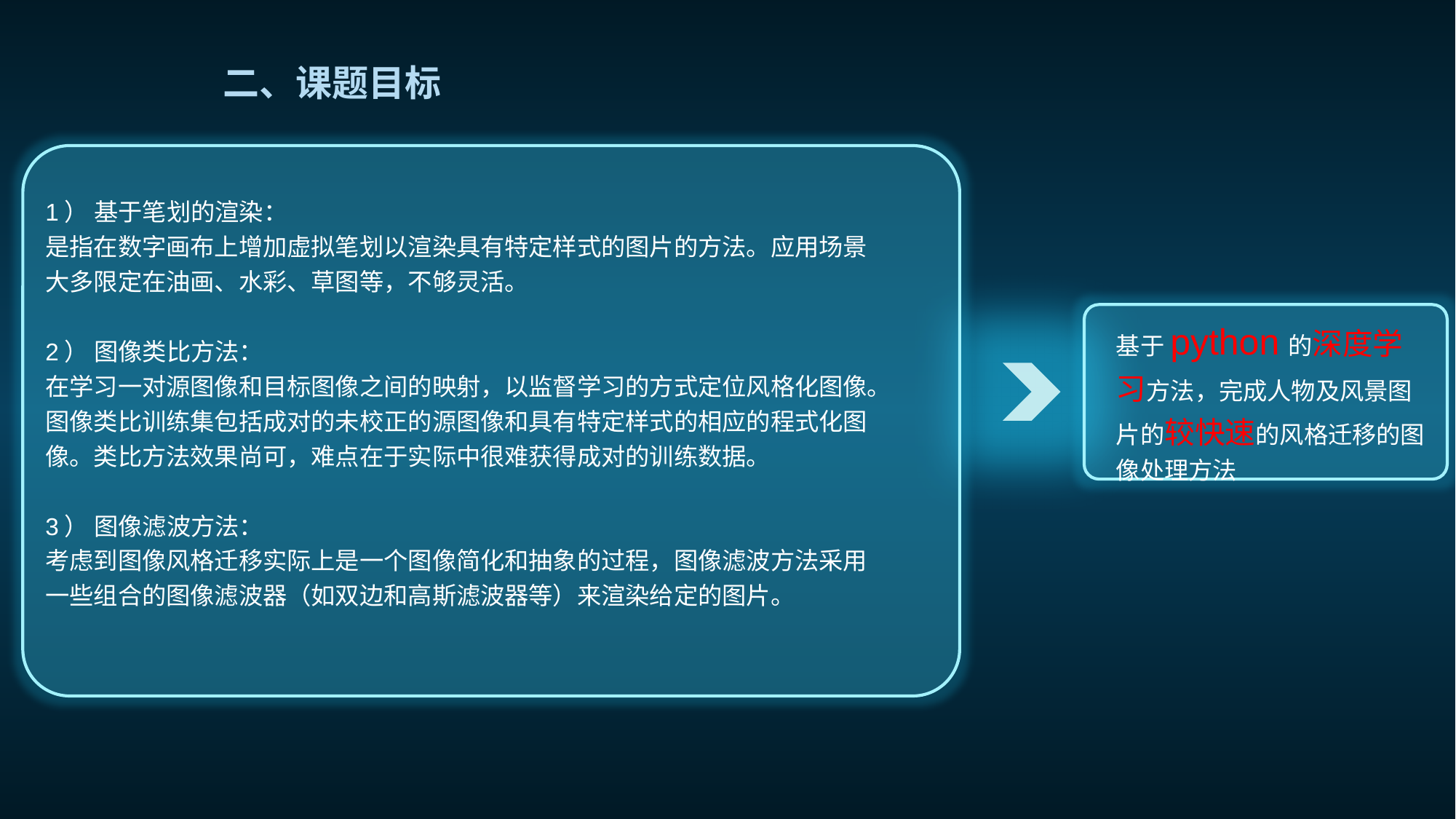

二、课题目标

1） 基于笔划的渲染：
是指在数字画布上增加虚拟笔划以渲染具有特定样式的图片的方法。应用场景大多限定在油画、水彩、草图等，不够灵活。

2） 图像类比方法：
在学习一对源图像和目标图像之间的映射，以监督学习的方式定位风格化图像。图像类比训练集包括成对的未校正的源图像和具有特定样式的相应的程式化图像。类比方法效果尚可，难点在于实际中很难获得成对的训练数据。

3） 图像滤波方法：
考虑到图像风格迁移实际上是一个图像简化和抽象的过程，图像滤波方法采用一些组合的图像滤波器（如双边和高斯滤波器等）来渲染给定的图片。

基于python的深度学习方法，完成人物及风景图片的较快速的风格迁移的图像处理方法